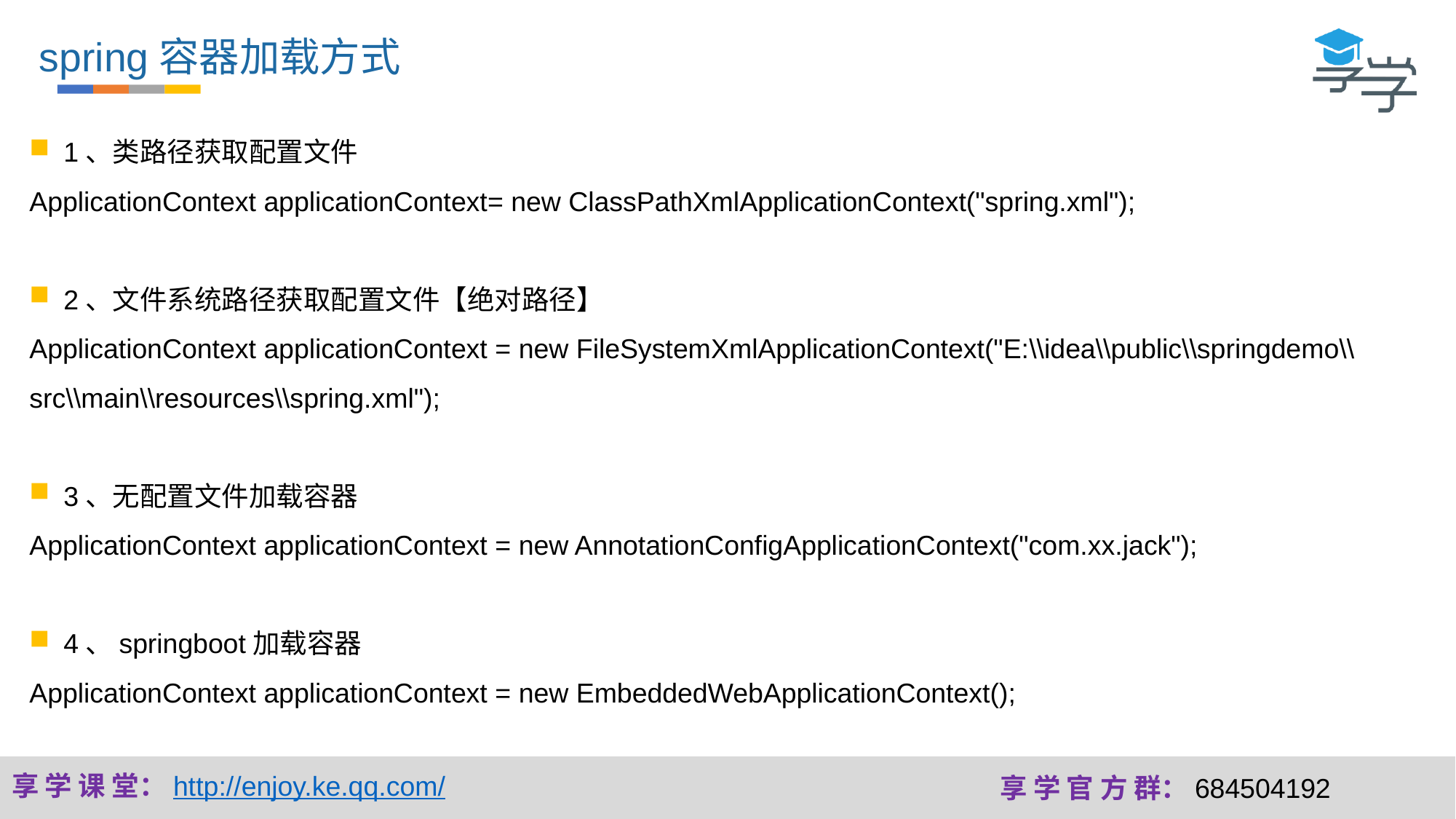

spring容器加载方式

1、类路径获取配置文件
ApplicationContext applicationContext= new ClassPathXmlApplicationContext("spring.xml");

2、文件系统路径获取配置文件【绝对路径】
ApplicationContext applicationContext = new FileSystemXmlApplicationContext("E:\\idea\\public\\springdemo\\src\\main\\resources\\spring.xml");

3、无配置文件加载容器
ApplicationContext applicationContext = new AnnotationConfigApplicationContext("com.xx.jack");

4、springboot加载容器
ApplicationContext applicationContext = new EmbeddedWebApplicationContext();